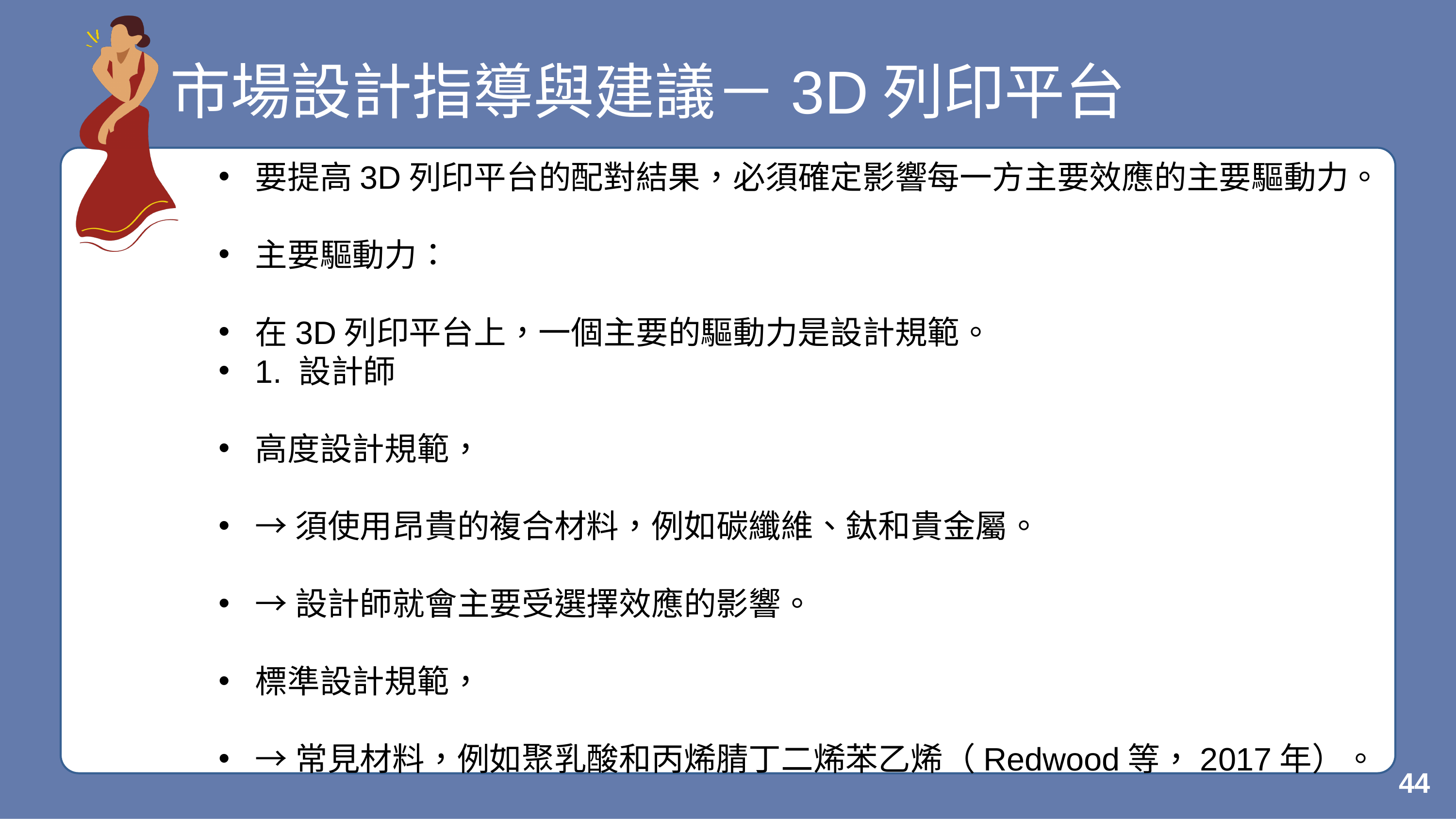

市場設計指導與建議－3D列印平台
要提高3D列印平台的配對結果，必須確定影響每一方主要效應的主要驅動力。

主要驅動力：

在3D列印平台上，一個主要的驅動力是設計規範。
1. 設計師

高度設計規範，

→須使用昂貴的複合材料，例如碳纖維、鈦和貴金屬。

→設計師就會主要受選擇效應的影響。

標準設計規範，

→常見材料，例如聚乳酸和丙烯腈丁二烯苯乙烯（Redwood等，2017年）。

→設計師主要受競爭效應的影響。

1. 3D列印供應商→供應商能力

供應商能力完整，

→支持各種打印類型、材料和尺寸的設計規範

→選擇效應驅使

供應商能力普通，

→支持常見且廣泛使用的列印類型，例如熔融沉積建模和光固化機器材料（Redwood等，2017年）

→競爭效應驅使。
44